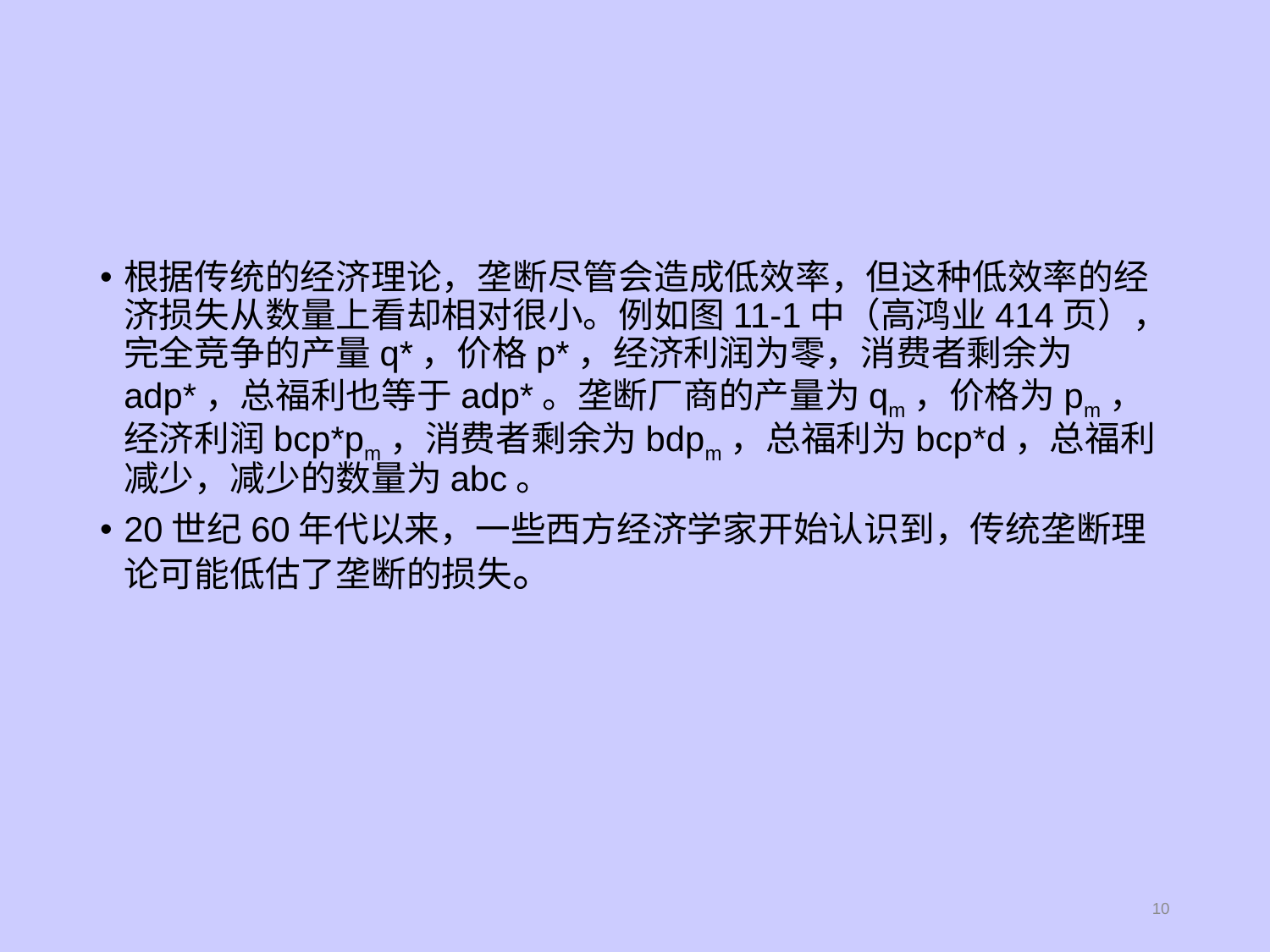

#
根据传统的经济理论，垄断尽管会造成低效率，但这种低效率的经济损失从数量上看却相对很小。例如图11-1中（高鸿业414页），完全竞争的产量q*，价格p*，经济利润为零，消费者剩余为adp*，总福利也等于adp*。垄断厂商的产量为qm，价格为pm，经济利润bcp*pm，消费者剩余为bdpm，总福利为bcp*d，总福利减少，减少的数量为abc。
20世纪60年代以来，一些西方经济学家开始认识到，传统垄断理论可能低估了垄断的损失。
10